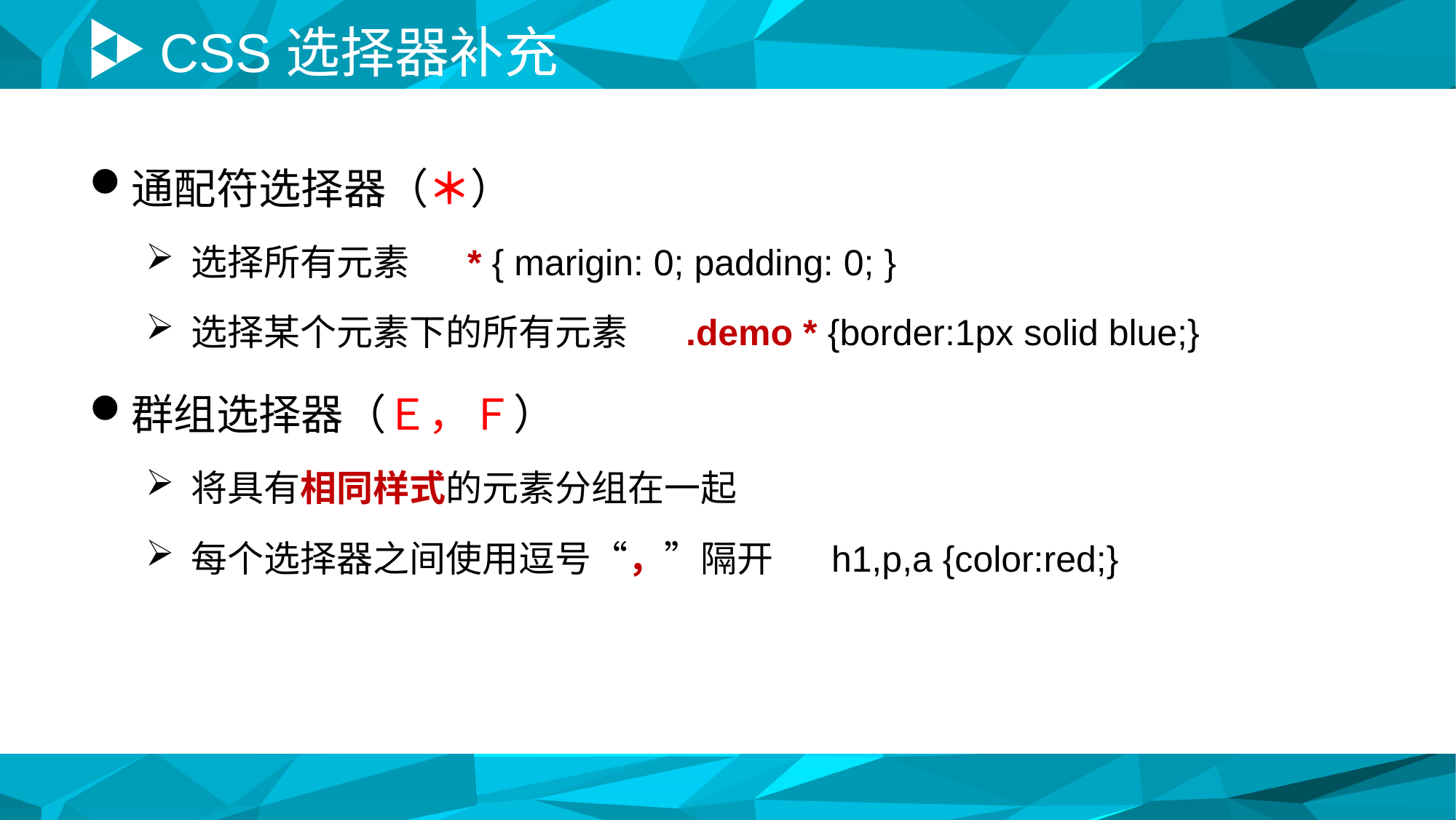

# CSS选择器补充
通配符选择器（＊）
选择所有元素      * { marigin: 0; padding: 0; }
选择某个元素下的所有元素      .demo * {border:1px solid blue;}
群组选择器（Ｅ，Ｆ）
将具有相同样式的元素分组在一起
每个选择器之间使用逗号“，”隔开      h1,p,a {color:red;}